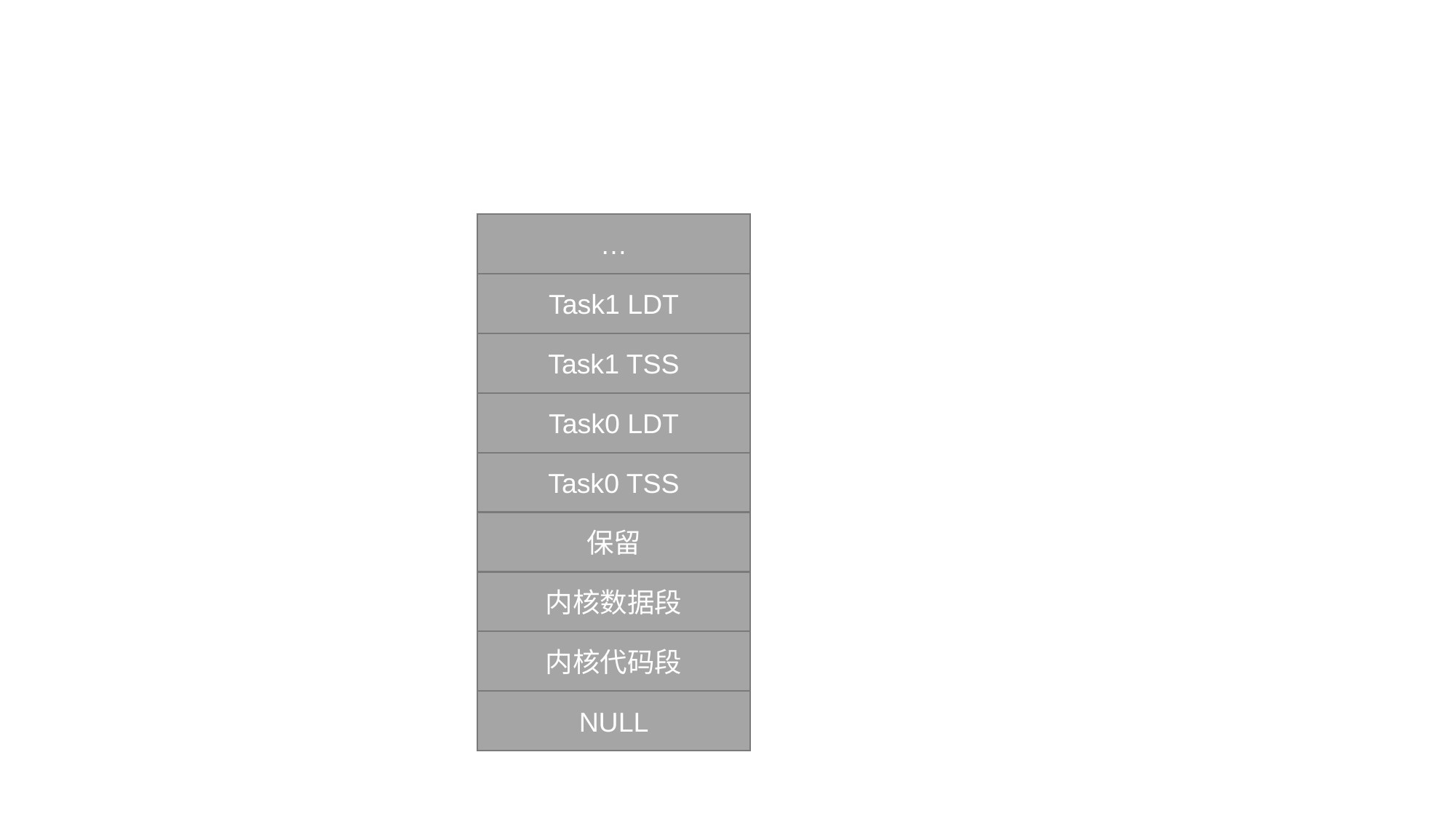

…
Task1 LDT
Task1 TSS
Task0 LDT
Task0 TSS
保留
内核数据段
内核代码段
NULL